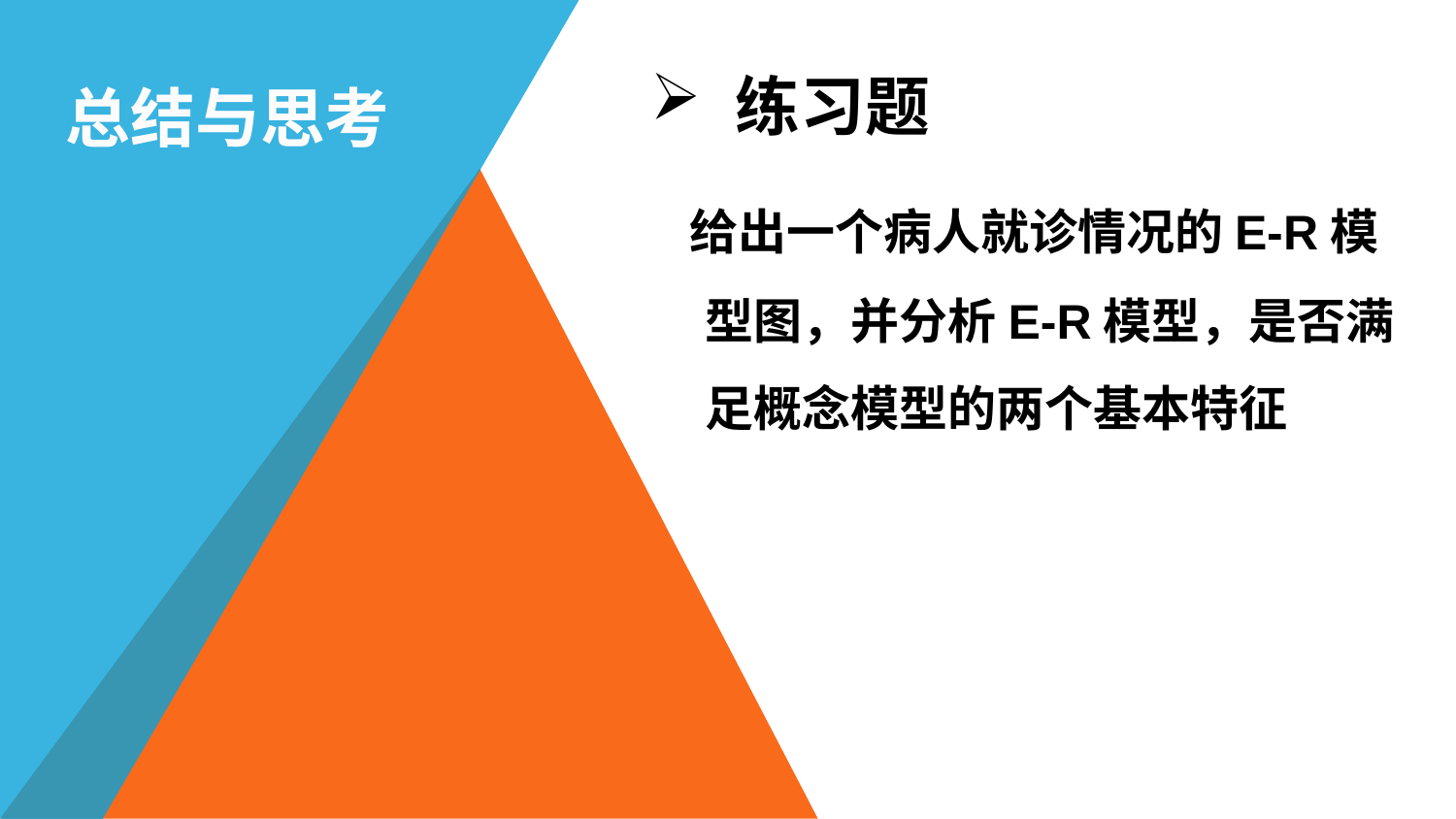

练习题
  给出一个病人就诊情况的E-R模型图，并分析E-R模型，是否满足概念模型的两个基本特征
总结与思考